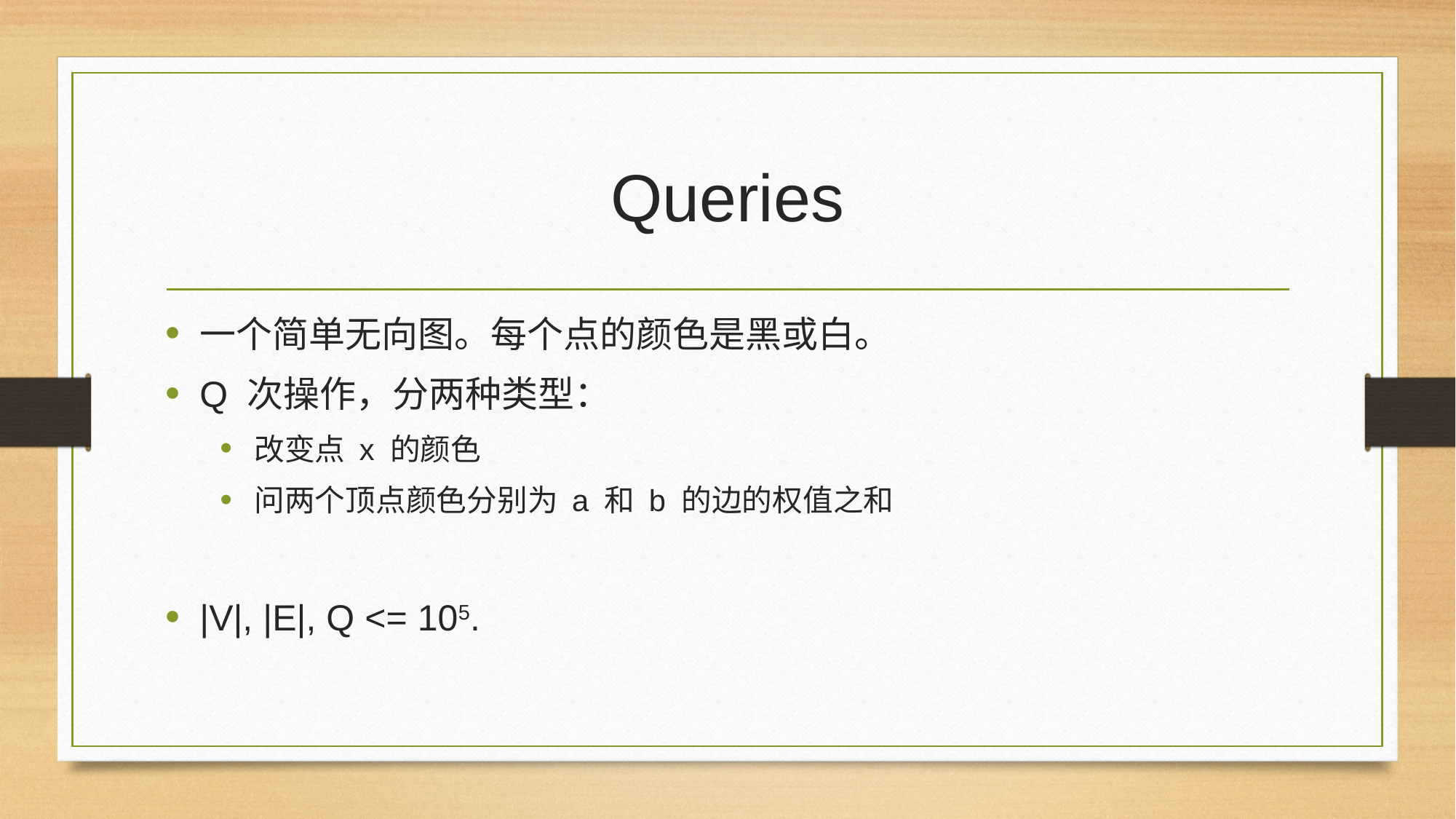

# Queries
一个简单无向图。每个点的颜色是黑或白。
Q 次操作，分两种类型：
改变点 x 的颜色
问两个顶点颜色分别为 a 和 b 的边的权值之和

|V|, |E|, Q <= 105.